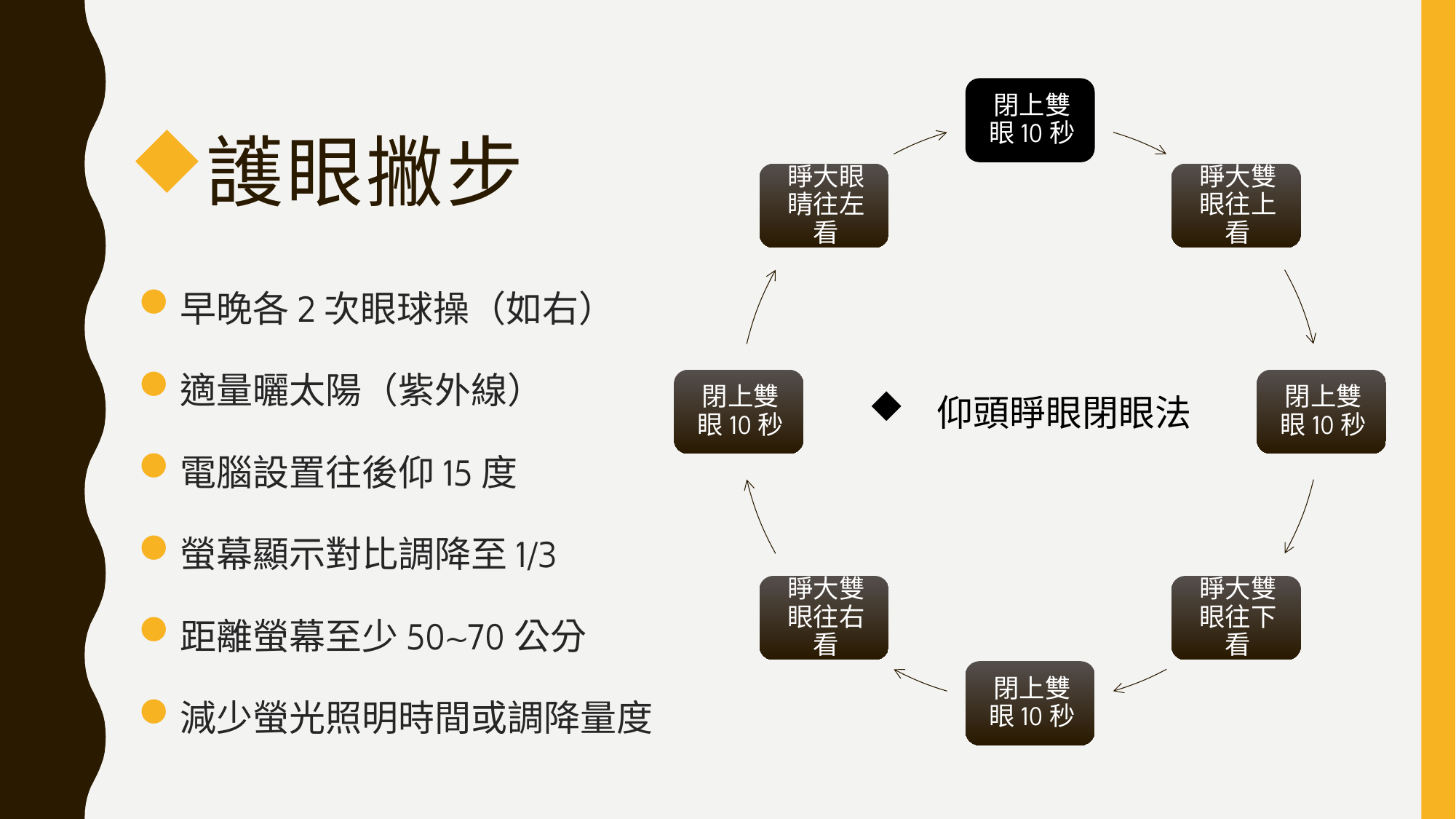

閉上雙眼10秒
睜大雙眼往上看
閉上雙眼10秒
睜大雙眼往下看
閉上雙眼10秒
睜大雙眼往右看
閉上雙眼10秒
睜大眼睛往左看
# 護眼撇步
早晚各2次眼球操（如右）
適量曬太陽（紫外線）
電腦設置往後仰15度
螢幕顯示對比調降至1/3
距離螢幕至少50~70公分
減少螢光照明時間或調降量度
仰頭睜眼閉眼法